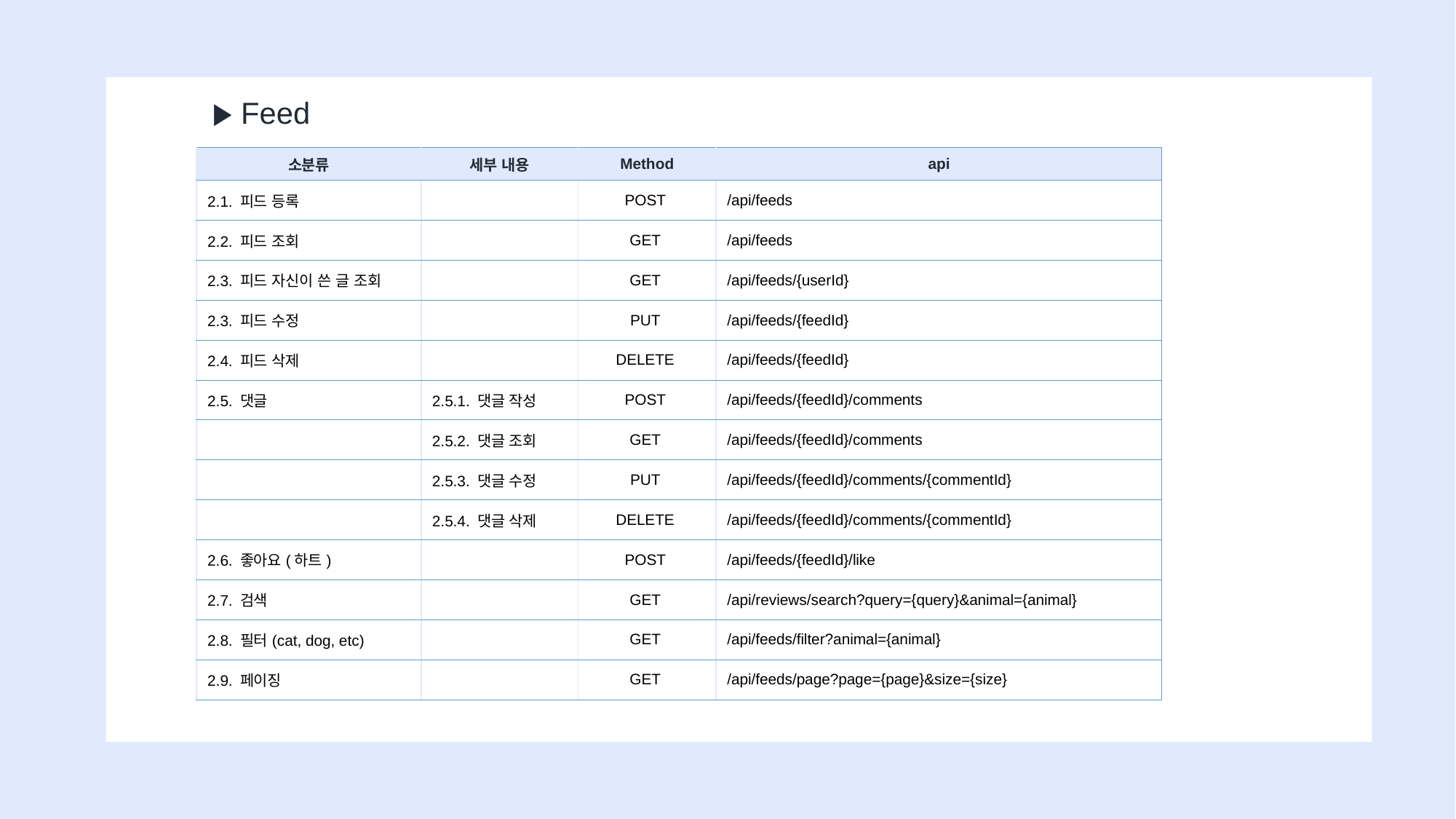

▶ Feed
| 소분류 | 세부 내용 | Method | api |
| --- | --- | --- | --- |
| 2.1. 피드 등록 |  | POST | /api/feeds |
| 2.2. 피드 조회 |  | GET | /api/feeds |
| 2.3. 피드 자신이 쓴 글 조회 |  | GET | /api/feeds/{userId} |
| 2.3. 피드 수정 |  | PUT | /api/feeds/{feedId} |
| 2.4. 피드 삭제 |  | DELETE | /api/feeds/{feedId} |
| 2.5. 댓글 | 2.5.1. 댓글 작성 | POST | /api/feeds/{feedId}/comments |
|  | 2.5.2. 댓글 조회 | GET | /api/feeds/{feedId}/comments |
|  | 2.5.3. 댓글 수정 | PUT | /api/feeds/{feedId}/comments/{commentId} |
|  | 2.5.4. 댓글 삭제 | DELETE | /api/feeds/{feedId}/comments/{commentId} |
| 2.6. 좋아요(하트) |  | POST | /api/feeds/{feedId}/like |
| 2.7. 검색 |  | GET | /api/reviews/search?query={query}&animal={animal} |
| 2.8. 필터(cat, dog, etc) |  | GET | /api/feeds/filter?animal={animal} |
| 2.9. 페이징 |  | GET | /api/feeds/page?page={page}&size={size} |